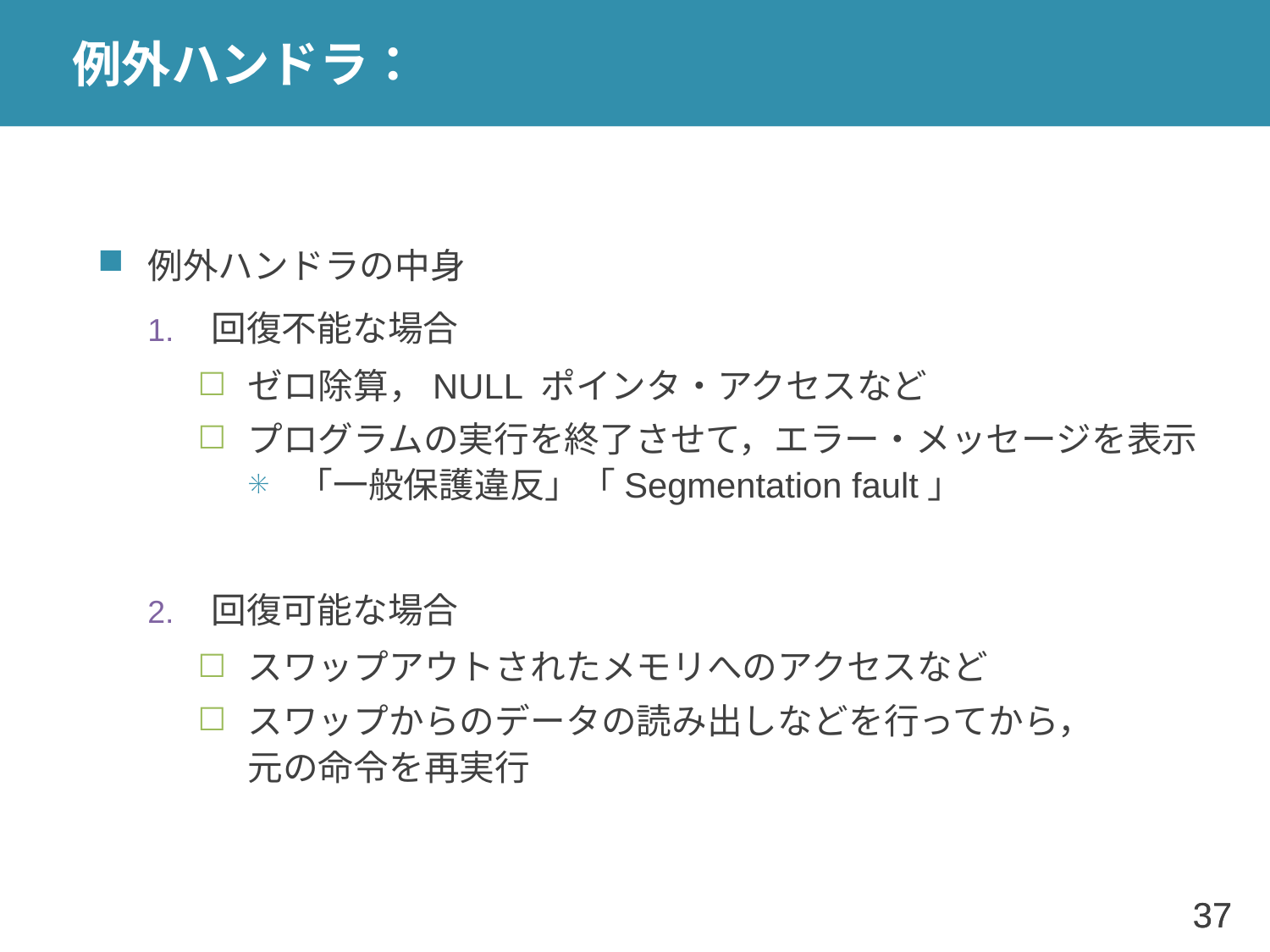

# 例外ハンドラ：
例外ハンドラの中身
回復不能な場合
ゼロ除算，NULL ポインタ・アクセスなど
プログラムの実行を終了させて，エラー・メッセージを表示
「一般保護違反」「Segmentation fault」

回復可能な場合
スワップアウトされたメモリへのアクセスなど
スワップからのデータの読み出しなどを行ってから，
元の命令を再実行